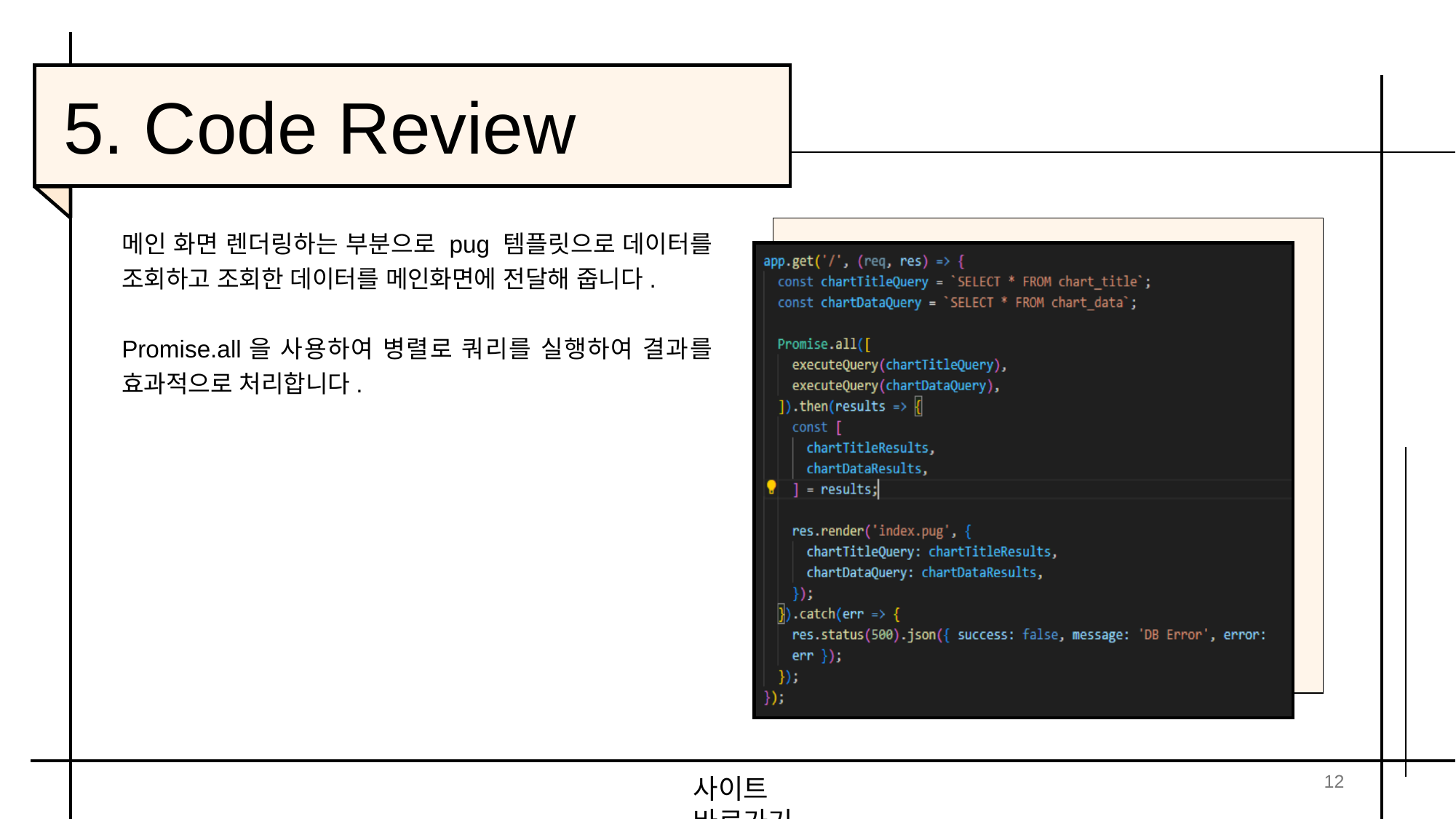

5. Code Review
메인 화면 렌더링하는 부분으로 pug 템플릿으로 데이터를 조회하고 조회한 데이터를 메인화면에 전달해 줍니다.

Promise.all을 사용하여 병렬로 쿼리를 실행하여 결과를 효과적으로 처리합니다.

12
사이트 바로가기